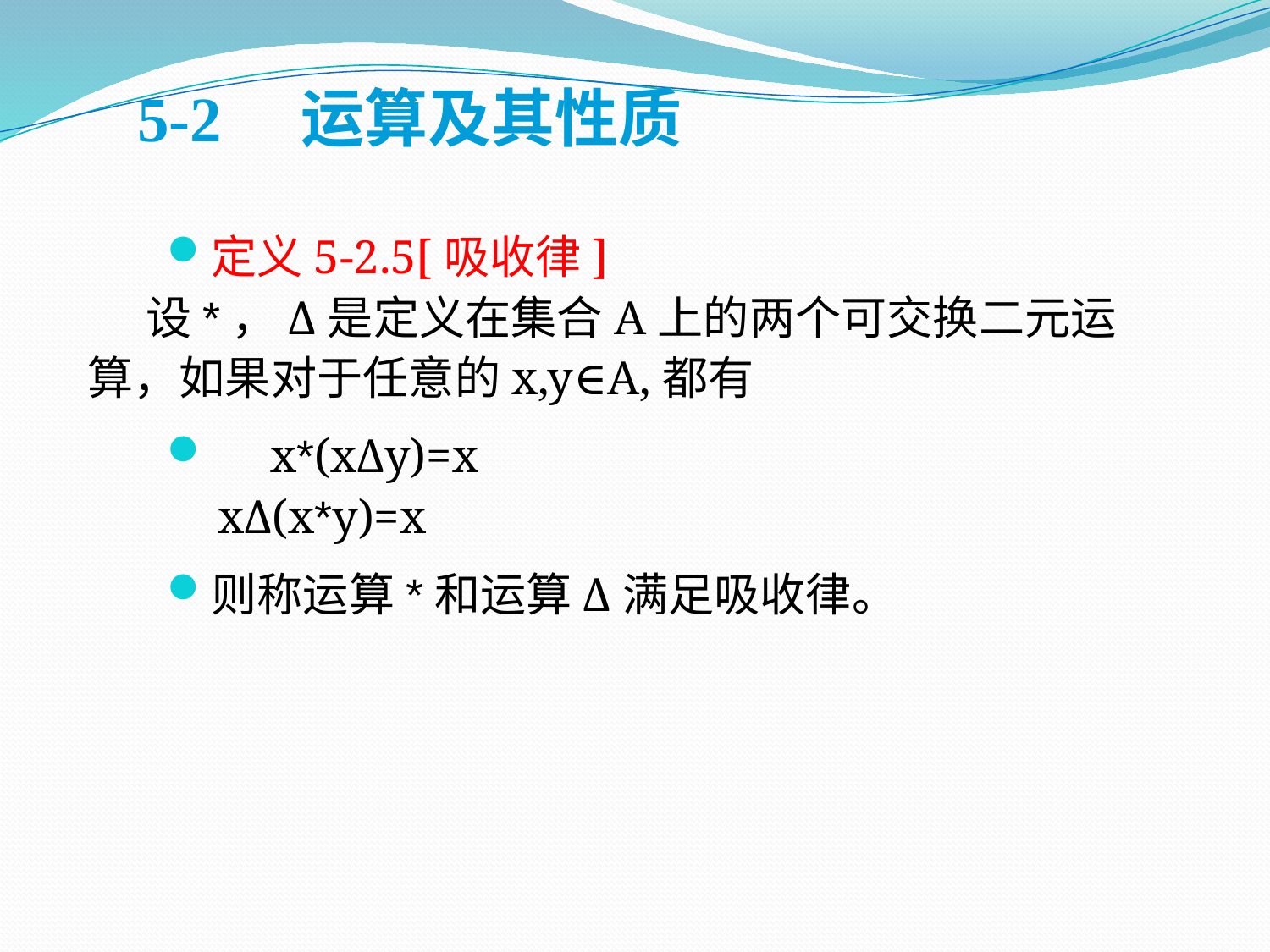

5-2　运算及其性质
定义5-2.5[吸收律]
    设*，Δ是定义在集合A上的两个可交换二元运算，如果对于任意的x,y∈A,都有
     x*(xΔy)=x
           xΔ(x*y)=x
则称运算*和运算Δ满足吸收律。